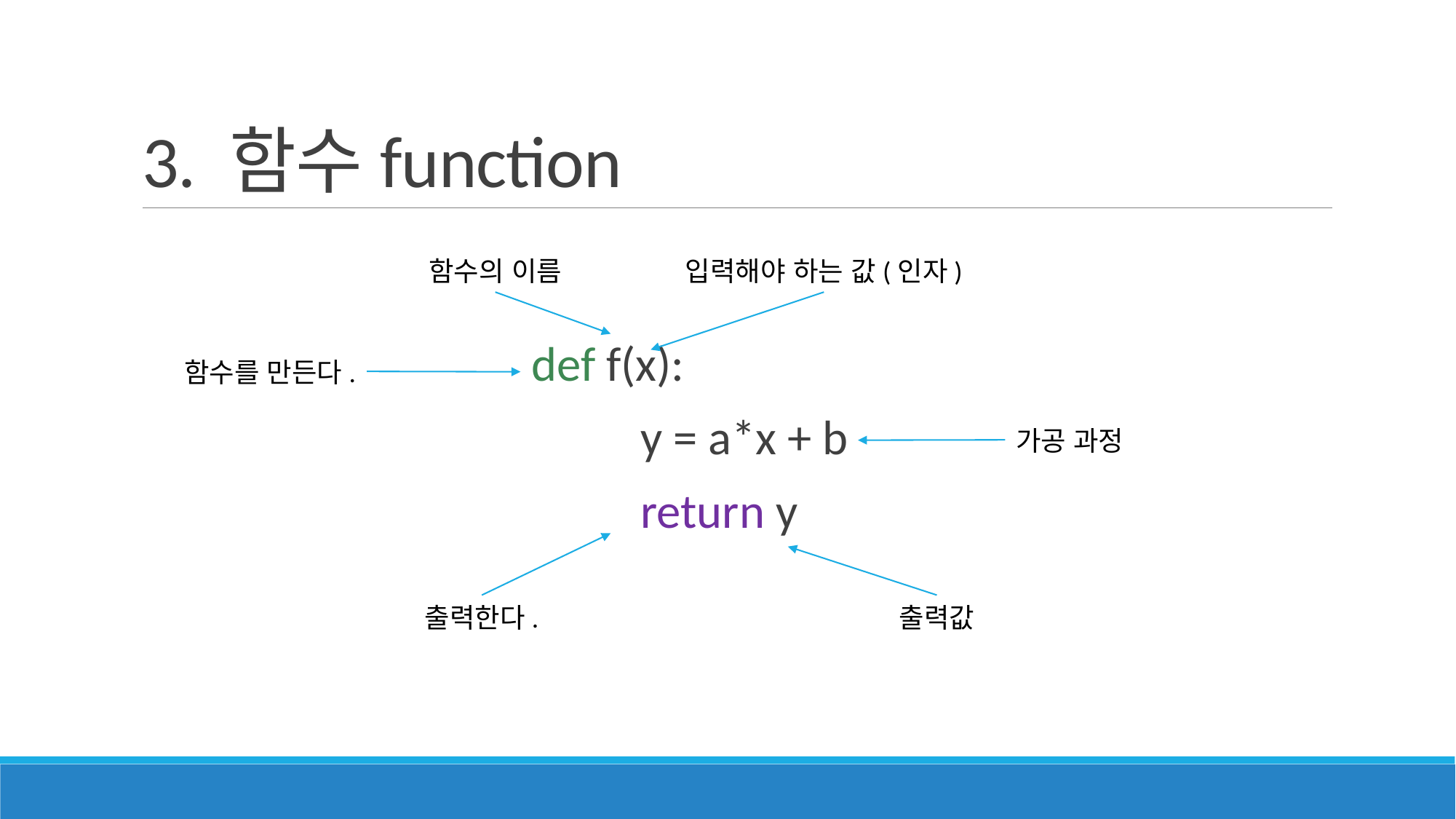

# 3. 함수function
함수의 이름
입력해야 하는 값(인자)
def f(x):
	y = a*x + b
	return y
함수를 만든다.
가공 과정
출력한다.
출력값